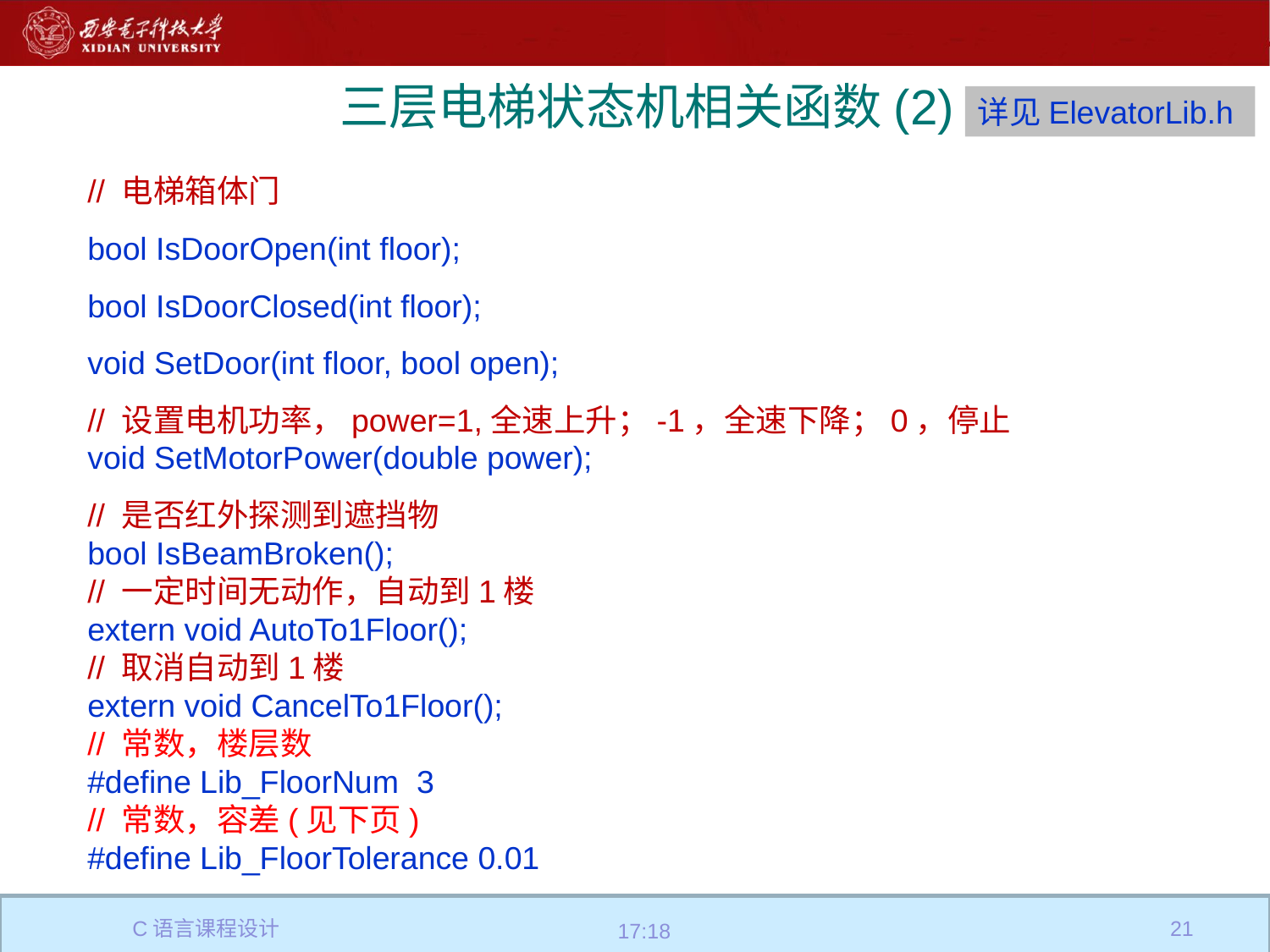

# 三层电梯状态机相关函数(2)
详见ElevatorLib.h
// 电梯箱体门
bool IsDoorOpen(int floor);
bool IsDoorClosed(int floor);
void SetDoor(int floor, bool open);
// 设置电机功率，power=1,全速上升；-1，全速下降；0，停止
void SetMotorPower(double power);
// 是否红外探测到遮挡物
bool IsBeamBroken();
// 一定时间无动作，自动到1楼
extern void AutoTo1Floor();
// 取消自动到1楼
extern void CancelTo1Floor();
// 常数，楼层数
#define Lib_FloorNum  3
// 常数，容差(见下页)
#define Lib_FloorTolerance 0.01
C语言课程设计
21
17:18